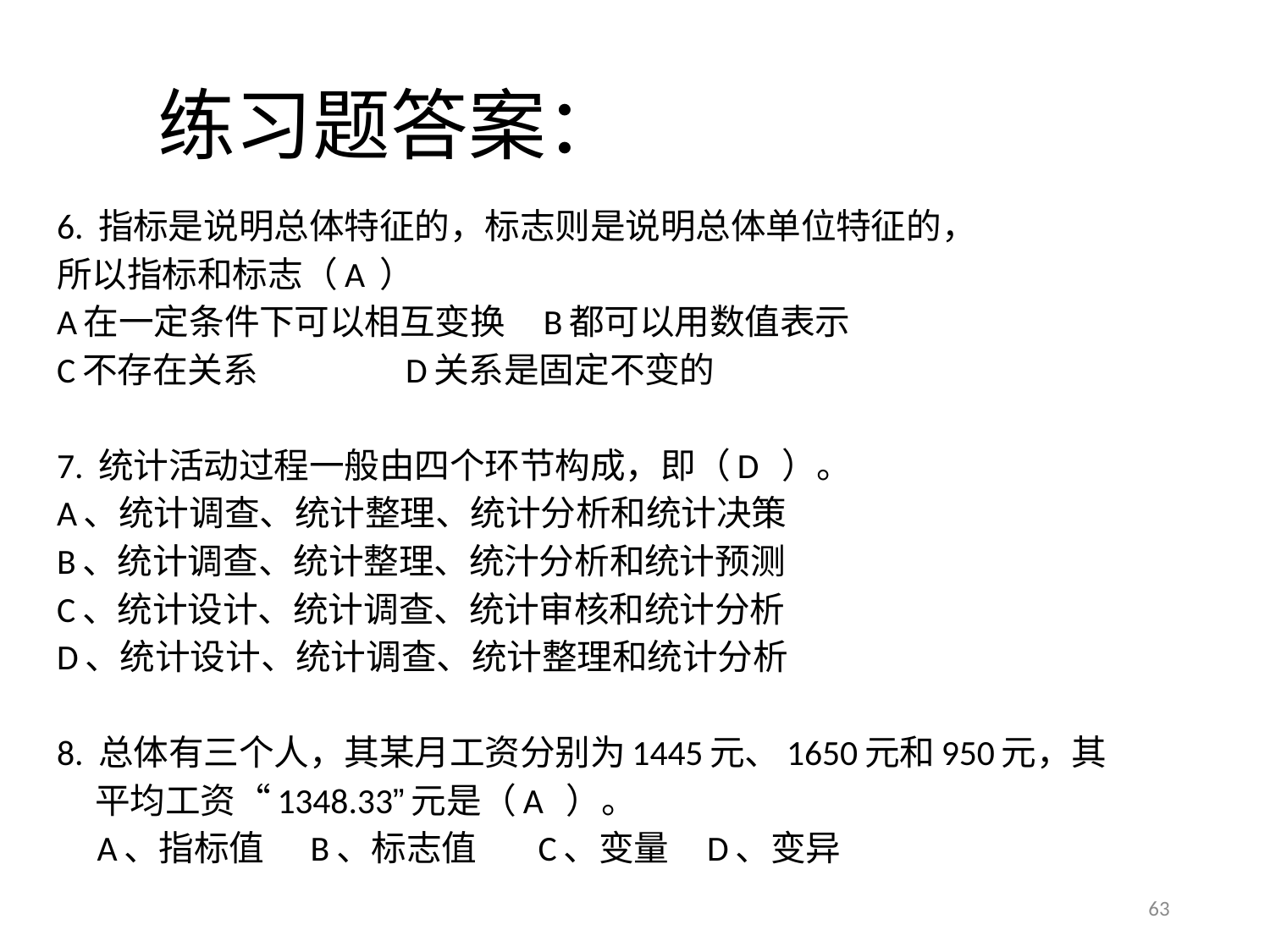

# 练习题答案：
6. 指标是说明总体特征的，标志则是说明总体单位特征的，
所以指标和标志（A ）
A在一定条件下可以相互变换    B都可以用数值表示
C不存在关系                  D关系是固定不变的

7. 统计活动过程一般由四个环节构成，即（D  ）。
A、统计调查、统计整理、统计分析和统计决策
B、统计调查、统计整理、统汁分析和统计预测
C、统计设计、统计调查、统计审核和统计分析
D、统计设计、统计调查、统计整理和统计分析

8. 总体有三个人，其某月工资分别为1445元、1650元和950元，其
    平均工资“1348.33”元是（A  ）。
     A、指标值     B、标志值       C、变量    D、变异
63